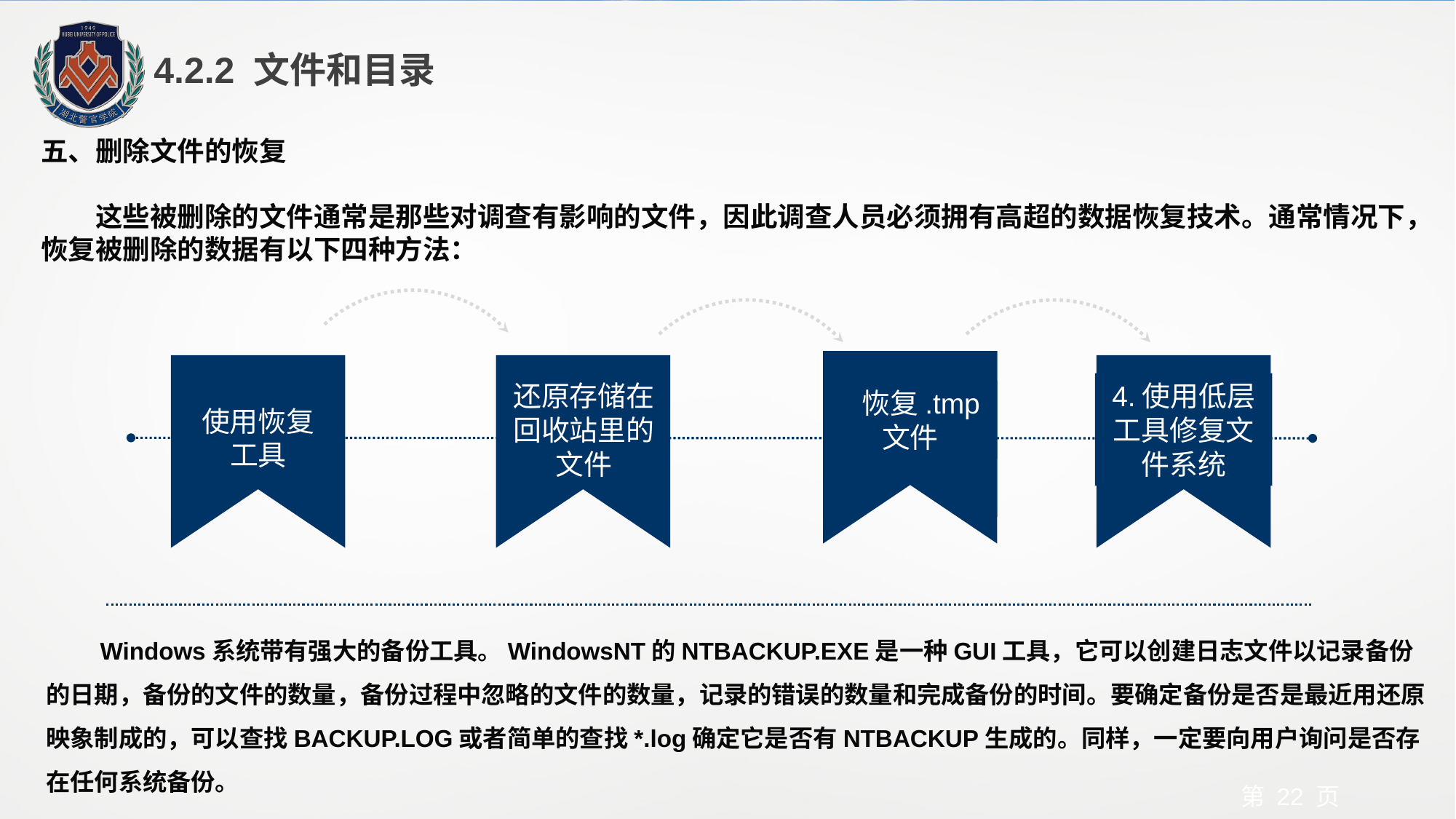

4.2.2 文件和目录
五、删除文件的恢复

　　这些被删除的文件通常是那些对调查有影响的文件，因此调查人员必须拥有高超的数据恢复技术。通常情况下，恢复被删除的数据有以下四种方法：

　恢复.tmp文件

4.使用低层工具修复文件系统

使用恢复工具

还原存储在回收站里的文件
　　Windows系统带有强大的备份工具。WindowsNT的NTBACKUP.EXE是一种GUI工具，它可以创建日志文件以记录备份的日期，备份的文件的数量，备份过程中忽略的文件的数量，记录的错误的数量和完成备份的时间。要确定备份是否是最近用还原映象制成的，可以查找BACKUP.LOG或者简单的查找*.log确定它是否有NTBACKUP生成的。同样，一定要向用户询问是否存在任何系统备份。